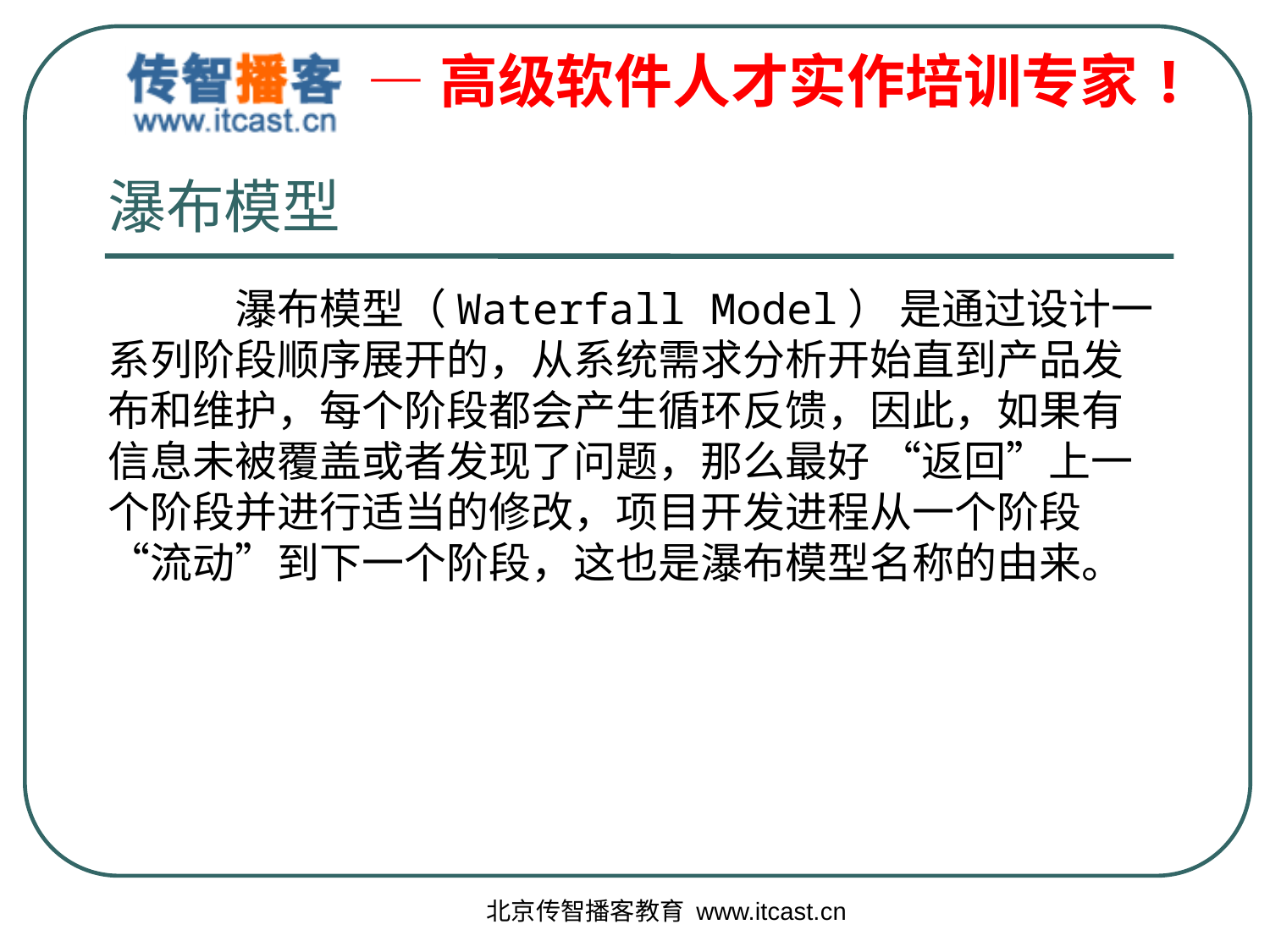

# 瀑布模型
	瀑布模型（Waterfall Model） 是通过设计一系列阶段顺序展开的，从系统需求分析开始直到产品发布和维护，每个阶段都会产生循环反馈，因此，如果有信息未被覆盖或者发现了问题，那么最好 “返回”上一个阶段并进行适当的修改，项目开发进程从一个阶段“流动”到下一个阶段，这也是瀑布模型名称的由来。
北京传智播客教育 www.itcast.cn